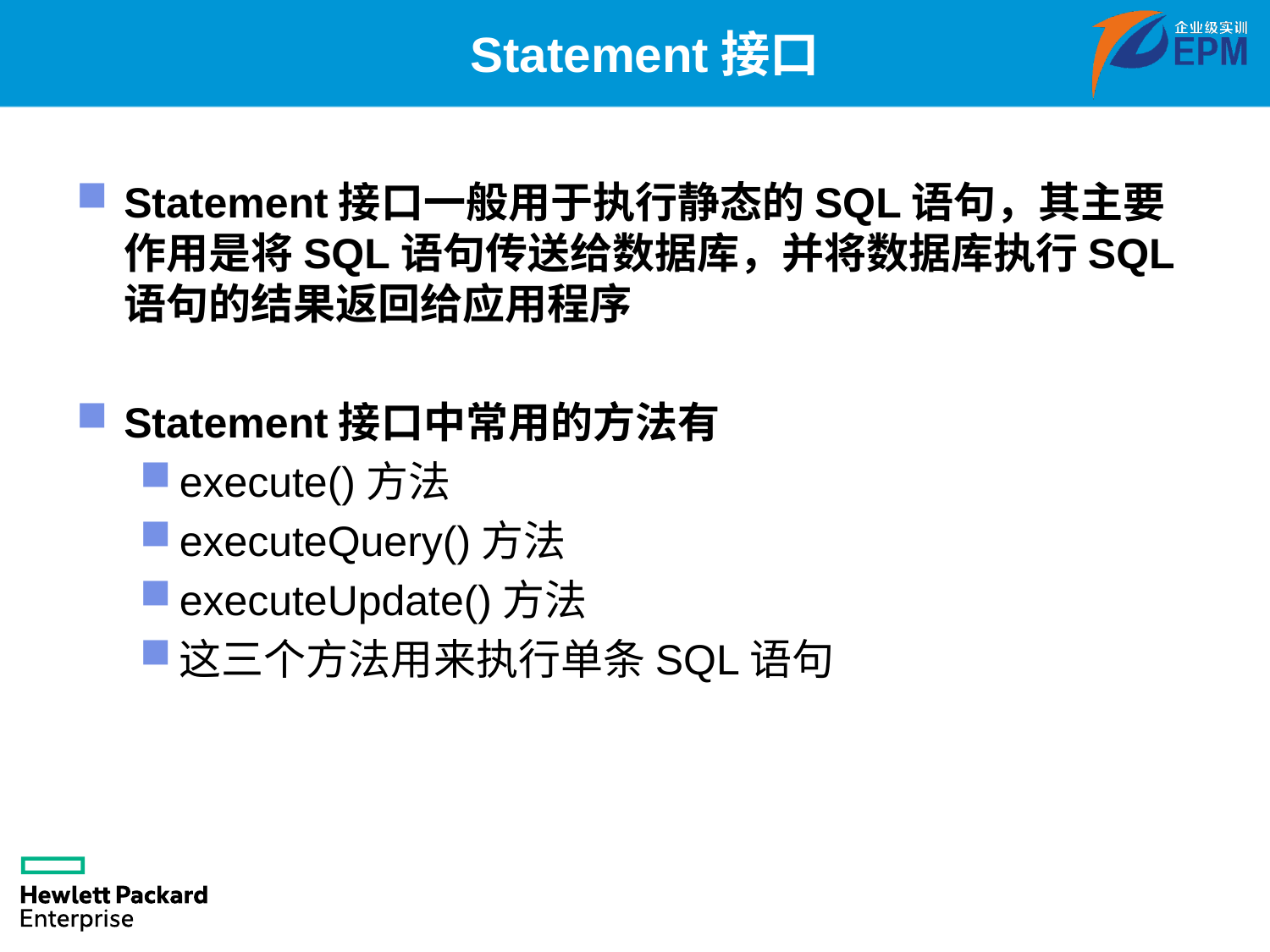

# Statement接口
Statement接口一般用于执行静态的SQL语句，其主要作用是将SQL语句传送给数据库，并将数据库执行SQL语句的结果返回给应用程序

Statement接口中常用的方法有
execute()方法
executeQuery()方法
executeUpdate()方法
这三个方法用来执行单条SQL语句